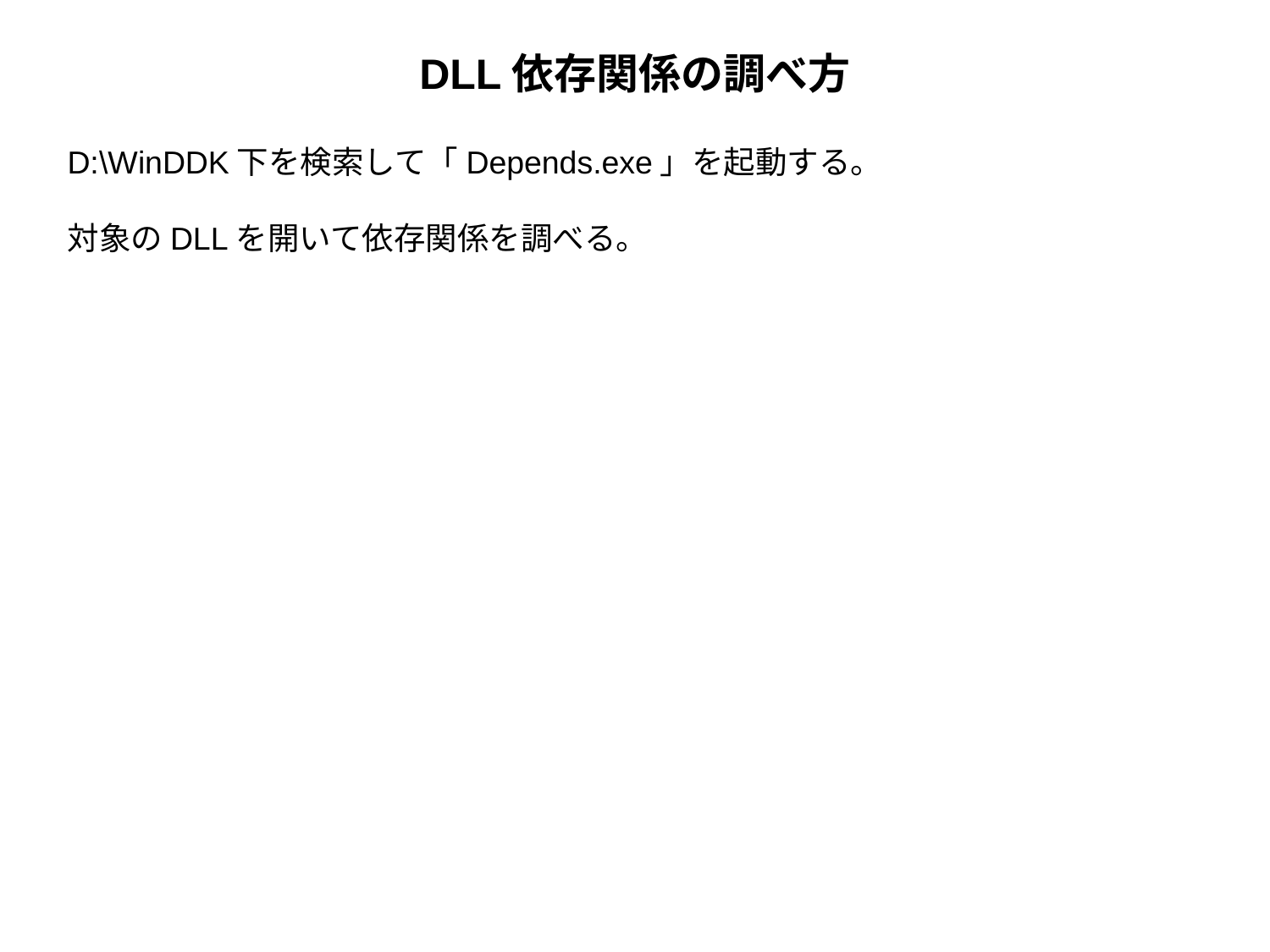

DLL依存関係の調べ方
D:\WinDDK下を検索して「Depends.exe」を起動する。

対象のDLLを開いて依存関係を調べる。